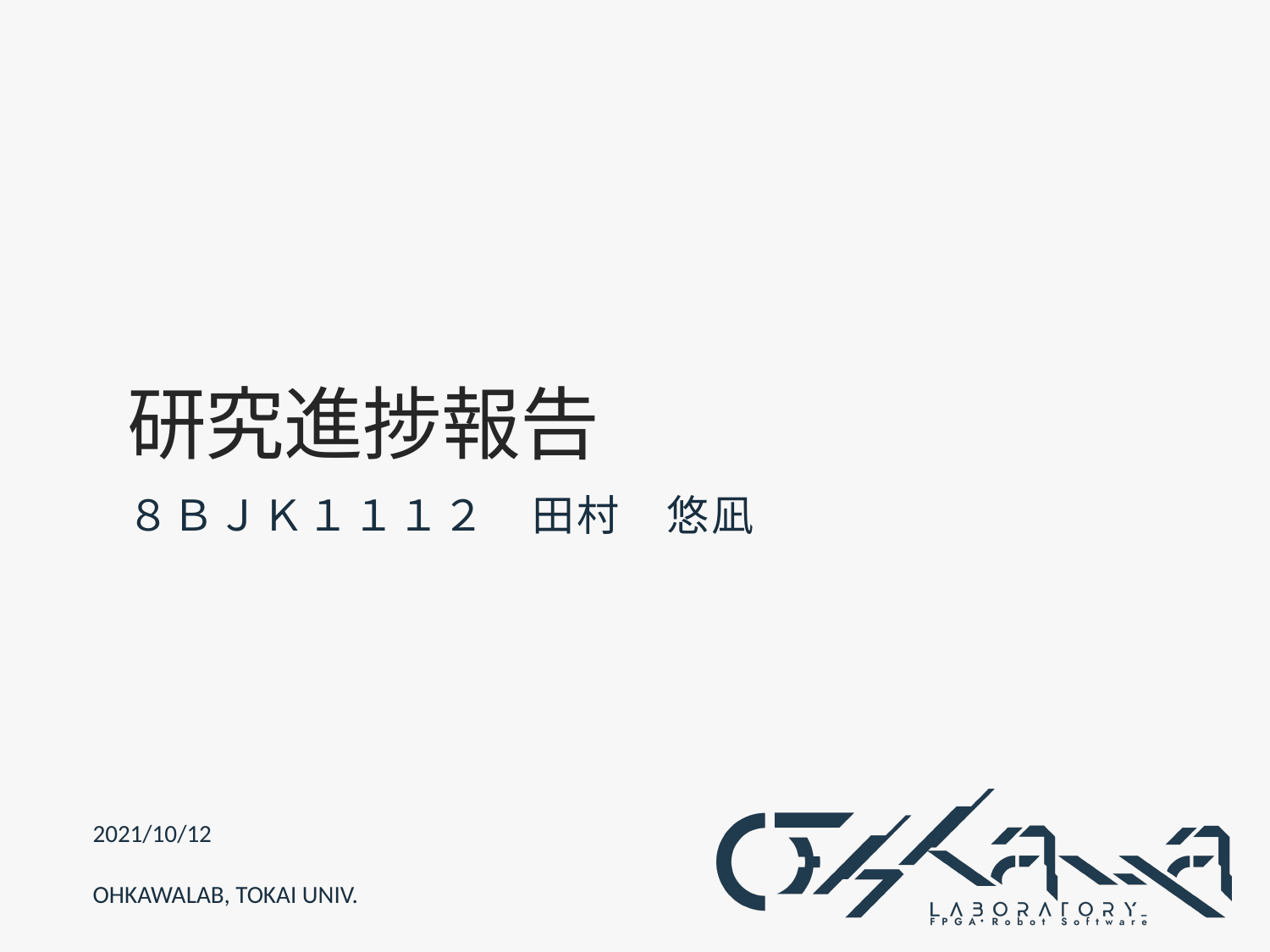

# 研究進捗報告
８ｂｊｋ１１１２　田村　悠凪
2021/10/12
Ohkawalab, Tokai Univ.